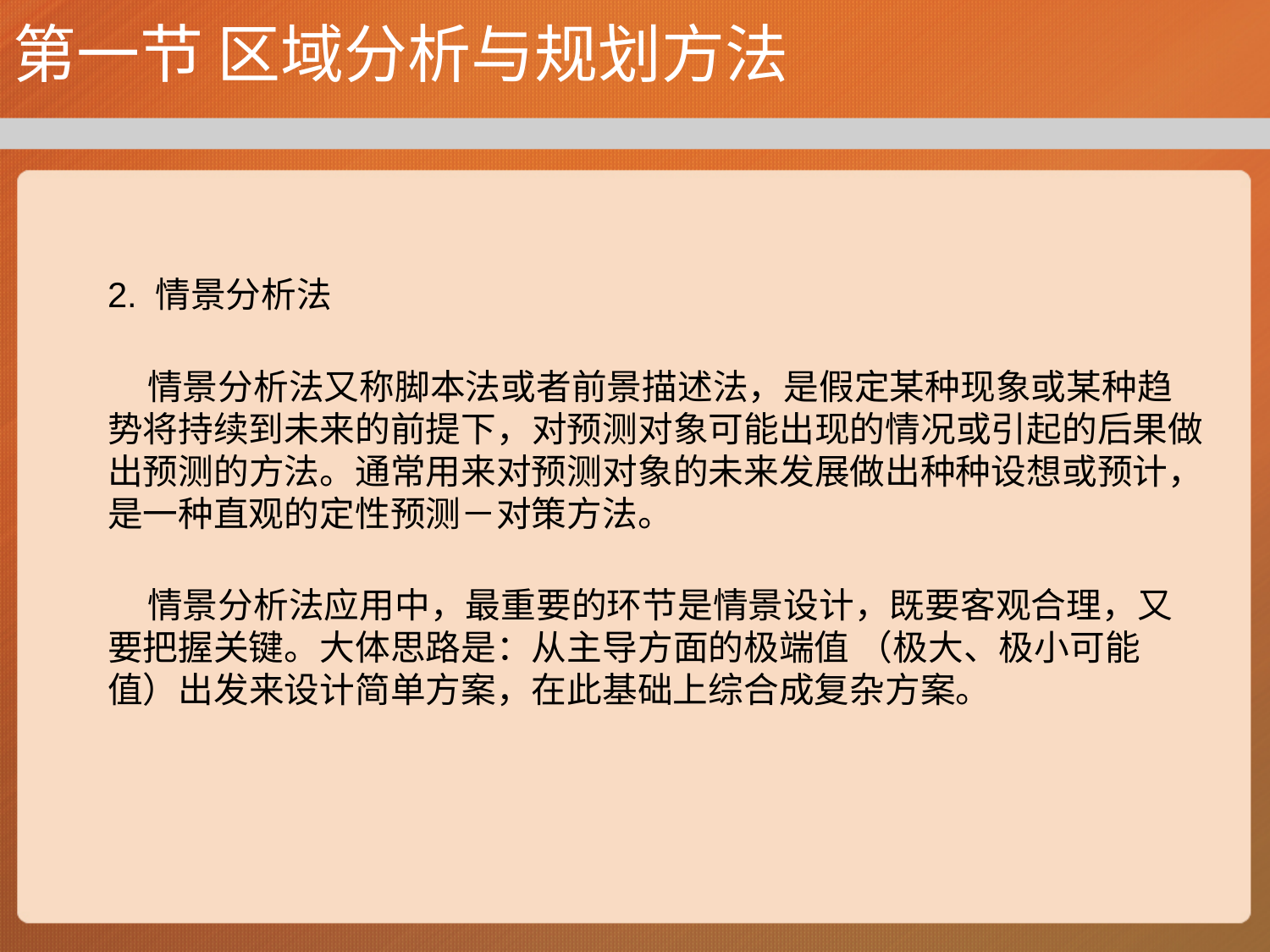

# 第一节 区域分析与规划方法
2. 情景分析法
    情景分析法又称脚本法或者前景描述法，是假定某种现象或某种趋势将持续到未来的前提下，对预测对象可能出现的情况或引起的后果做出预测的方法。通常用来对预测对象的未来发展做出种种设想或预计，是一种直观的定性预测－对策方法。
    情景分析法应用中，最重要的环节是情景设计，既要客观合理，又要把握关键。大体思路是：从主导方面的极端值 （极大、极小可能值）出发来设计简单方案，在此基础上综合成复杂方案。